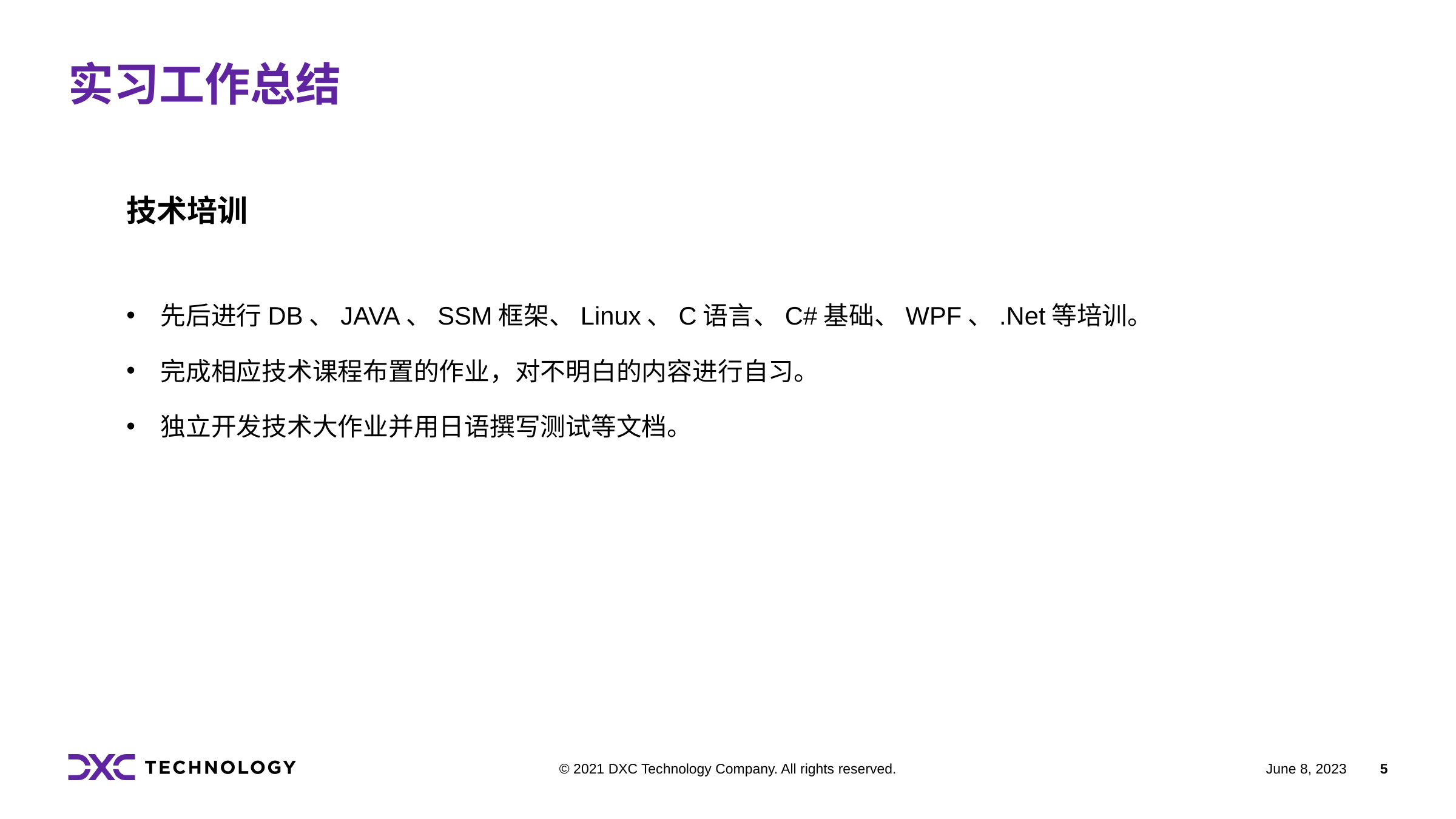

# 实习工作总结
技术培训

先后进行DB、JAVA、SSM框架、Linux、C语言、C#基础、WPF、.Net等培训。
完成相应技术课程布置的作业，对不明白的内容进行自习。
独立开发技术大作业并用日语撰写测试等文档。